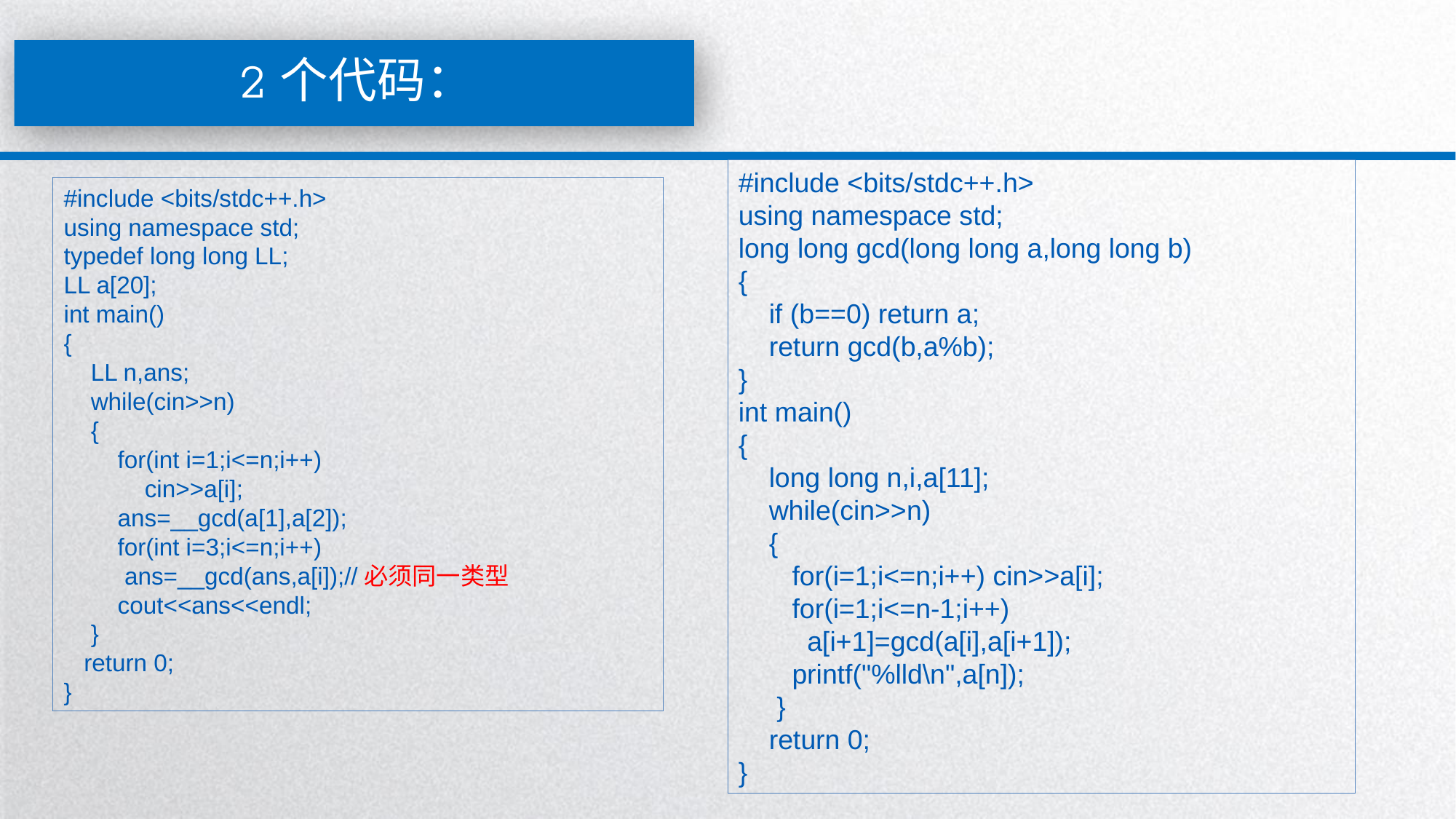

# 2个代码：
#include <bits/stdc++.h>
using namespace std;
long long gcd(long long a,long long b)
{
    if (b==0) return a;
    return gcd(b,a%b);
}
int main()
{
    long long n,i,a[11];
    while(cin>>n)
    {
       for(i=1;i<=n;i++) cin>>a[i];
       for(i=1;i<=n-1;i++)
         a[i+1]=gcd(a[i],a[i+1]);
       printf("%lld\n",a[n]);
     }
    return 0;
}
#include <bits/stdc++.h>
using namespace std;
typedef long long LL;
LL a[20];
int main()
{
    LL n,ans;
    while(cin>>n)
    {
        for(int i=1;i<=n;i++)
            cin>>a[i];
        ans=__gcd(a[1],a[2]);
        for(int i=3;i<=n;i++)
         ans=__gcd(ans,a[i]);//必须同一类型
        cout<<ans<<endl;
    }
   return 0;
}